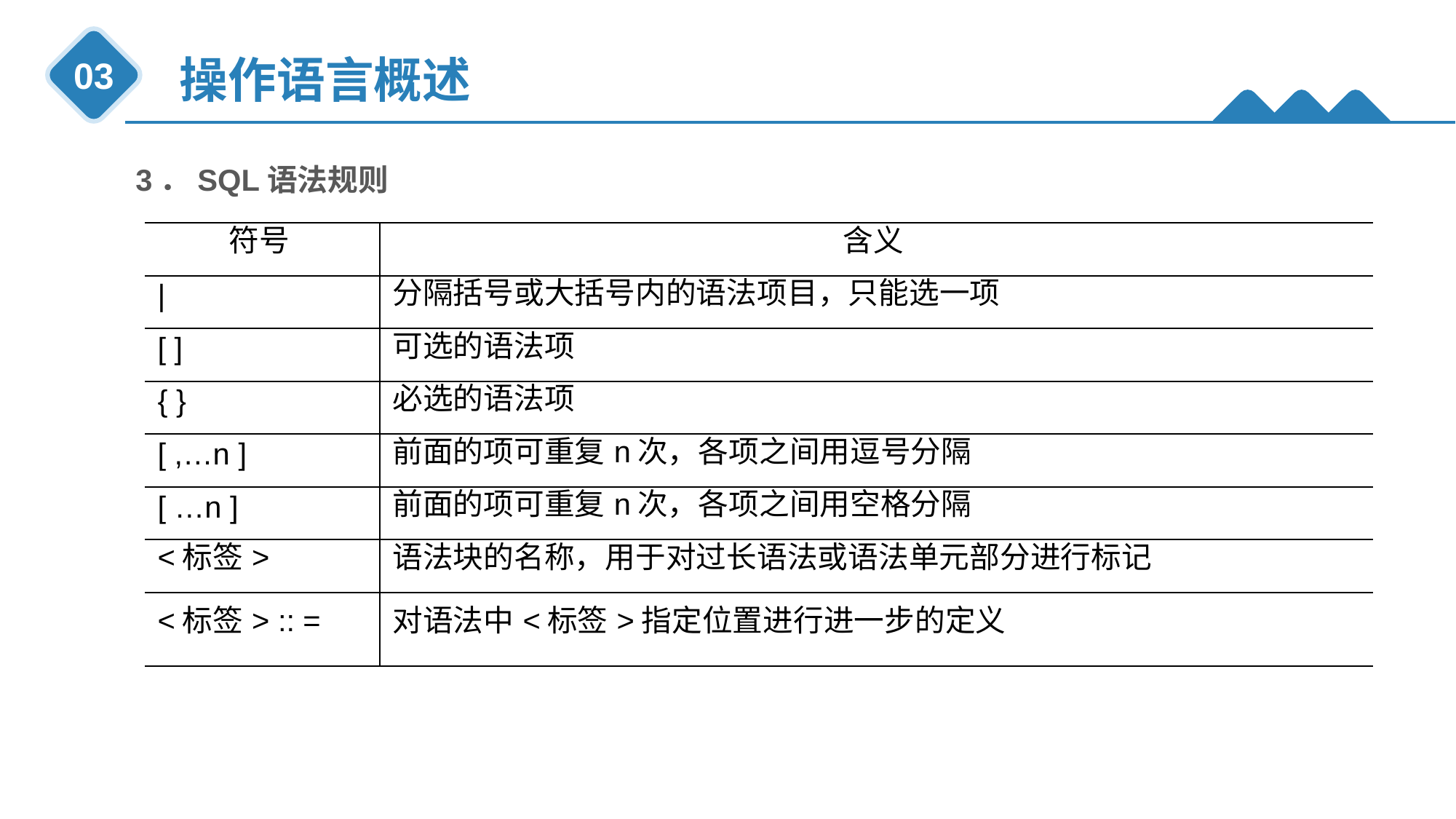

操作语言概述
03

3．SQL语法规则
| 符号 | 含义 |
| --- | --- |
| | | 分隔括号或大括号内的语法项目，只能选一项 |
| [ ] | 可选的语法项 |
| { } | 必选的语法项 |
| [ ,…n ] | 前面的项可重复n次，各项之间用逗号分隔 |
| [ …n ] | 前面的项可重复n次，各项之间用空格分隔 |
| <标签> | 语法块的名称，用于对过长语法或语法单元部分进行标记 |
| <标签> :: = | 对语法中<标签>指定位置进行进一步的定义 |